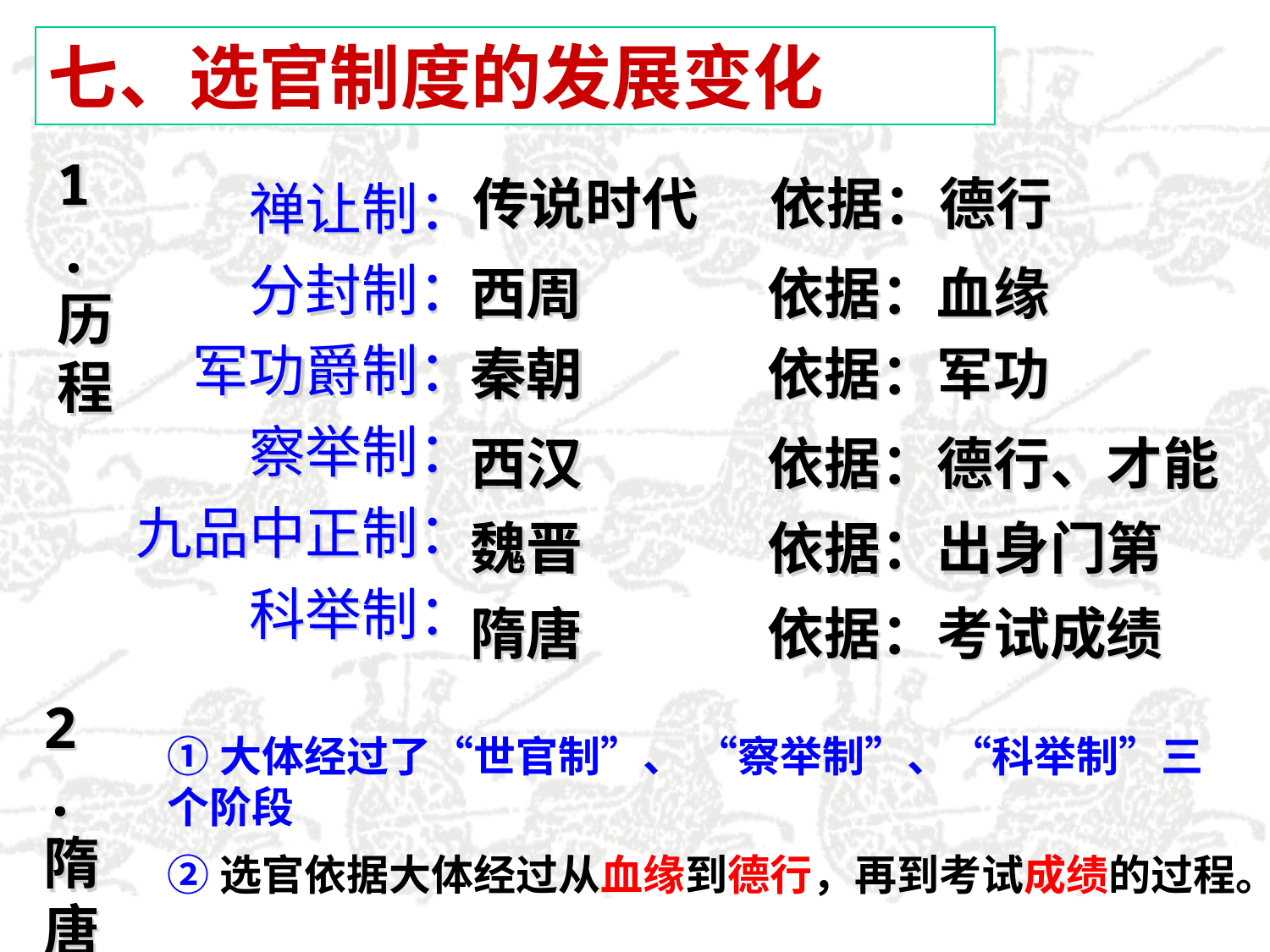

七、选官制度的发展变化
1.历程
传说时代
依据：德行
禅让制：
分封制：
军功爵制：
察举制：
九品中正制：
科举制：
西周
依据：血缘
依据：军功
秦朝
西汉
依据：德行、才能
魏晋
依据：出身门第
依据：考试成绩
隋唐
2.隋唐
①大体经过了“世官制”、 “察举制”、“科举制”三个阶段
②选官依据大体经过从血缘到德行，再到考试成绩的过程。